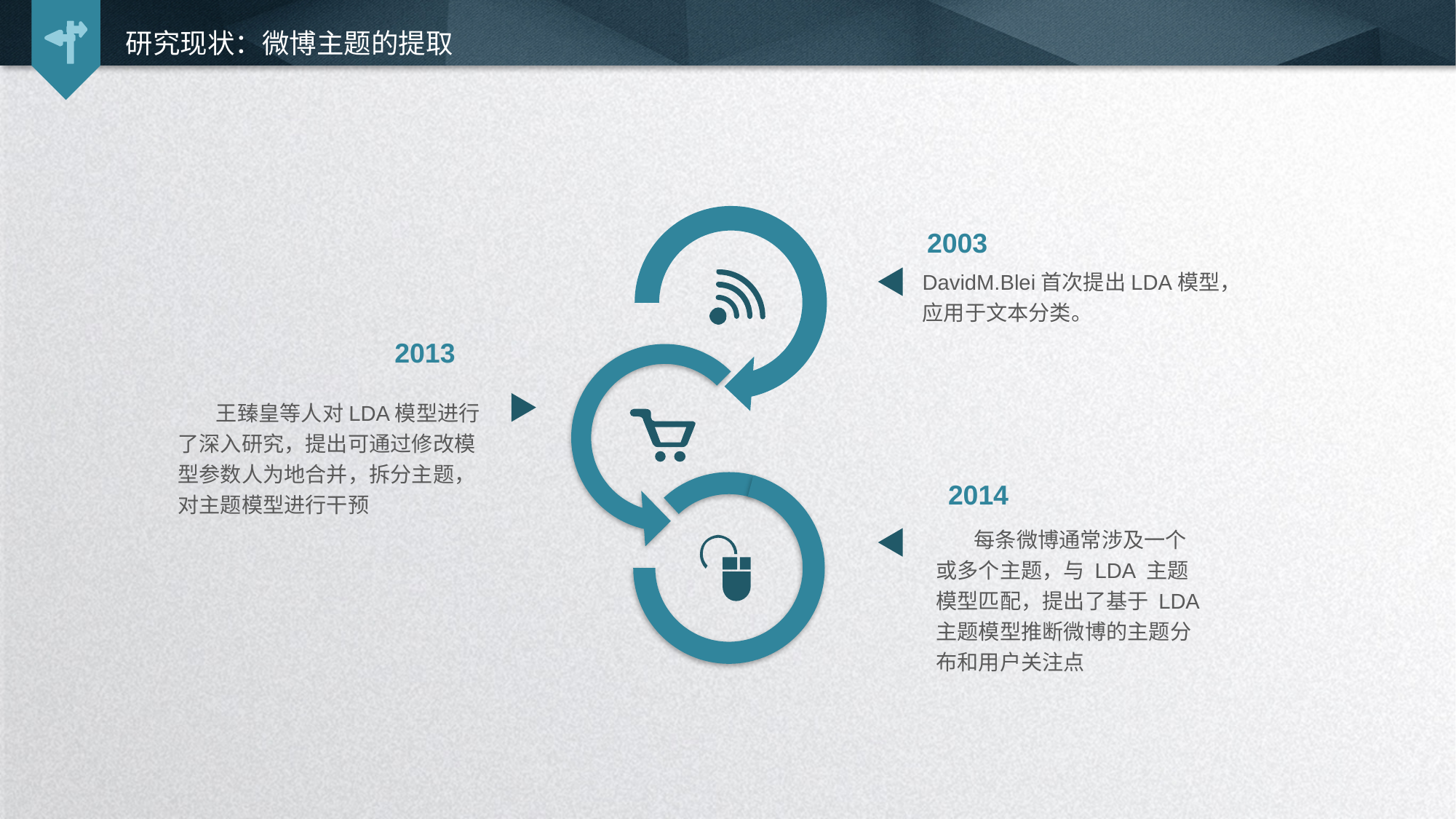

研究现状：微博主题的提取

2003
DavidM.Blei首次提出LDA模型，应用于文本分类。

2013
       王臻皇等人对LDA模型进行了深入研究，提出可通过修改模型参数人为地合并，拆分主题，对主题模型进行干预

2014

       每条微博通常涉及一个或多个主题，与 LDA 主题模型匹配，提出了基于 LDA 主题模型推断微博的主题分布和用户关注点

延时符